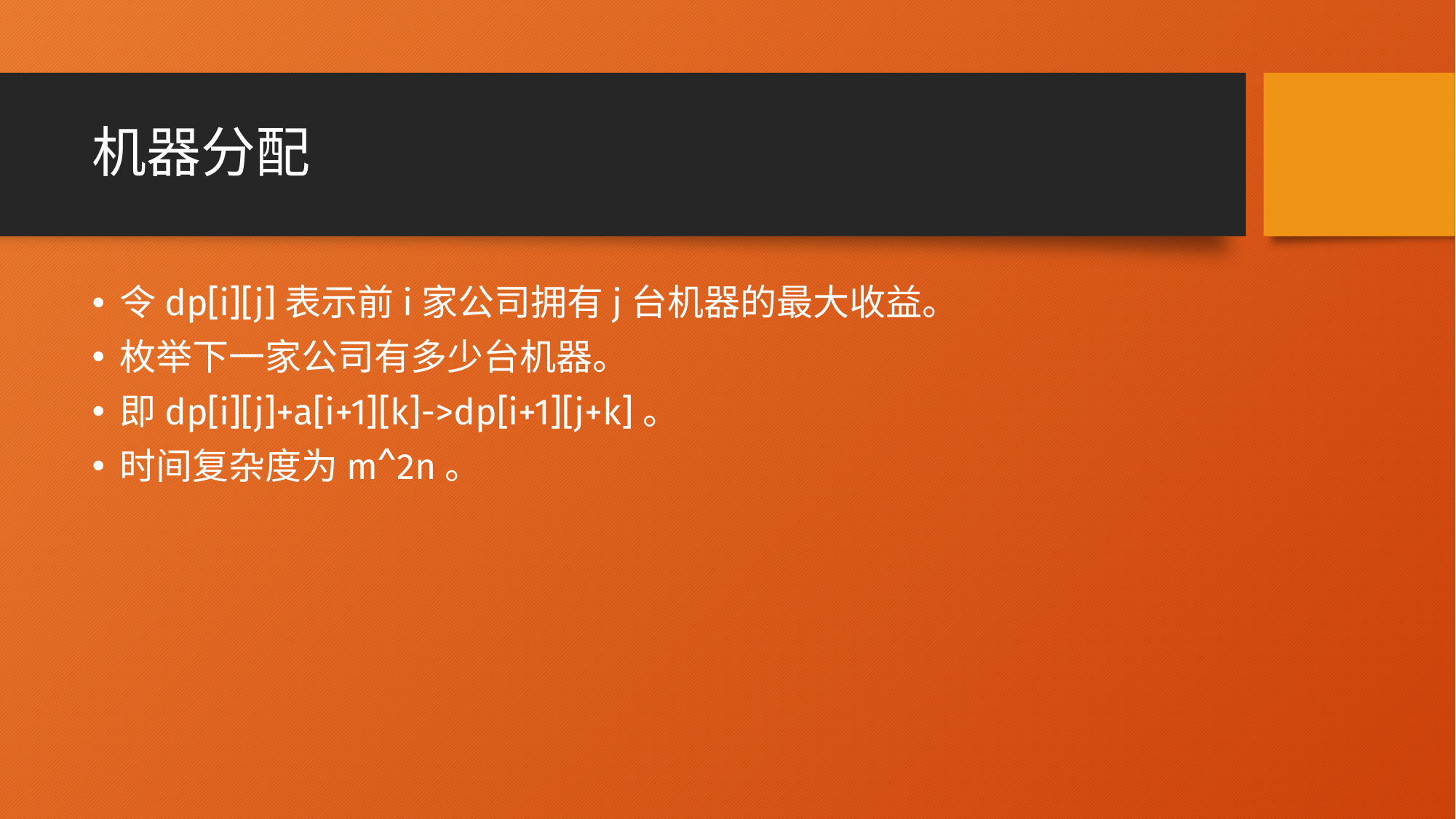

# 机器分配
令dp[i][j]表示前i家公司拥有j台机器的最大收益。
枚举下一家公司有多少台机器。
即dp[i][j]+a[i+1][k]->dp[i+1][j+k]。
时间复杂度为m^2n。